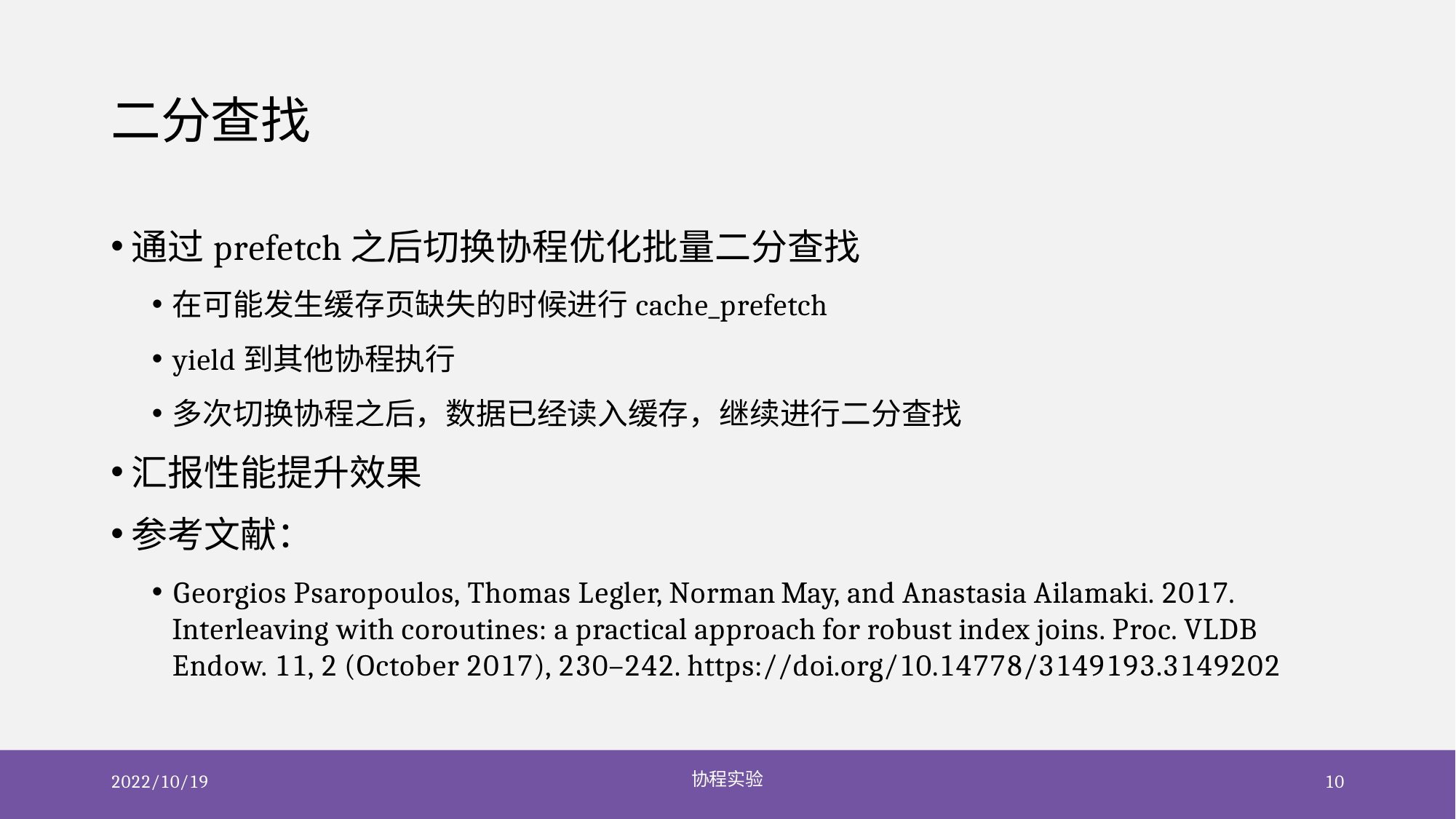

# 二分查找
通过prefetch之后切换协程优化批量二分查找
在可能发生缓存页缺失的时候进行cache_prefetch
yield到其他协程执行
多次切换协程之后，数据已经读入缓存，继续进行二分查找
汇报性能提升效果
参考文献：
Georgios Psaropoulos, Thomas Legler, Norman May, and Anastasia Ailamaki. 2017. Interleaving with coroutines: a practical approach for robust index joins. Proc. VLDB Endow. 11, 2 (October 2017), 230–242. https://doi.org/10.14778/3149193.3149202

2022/10/19
协程实验
10